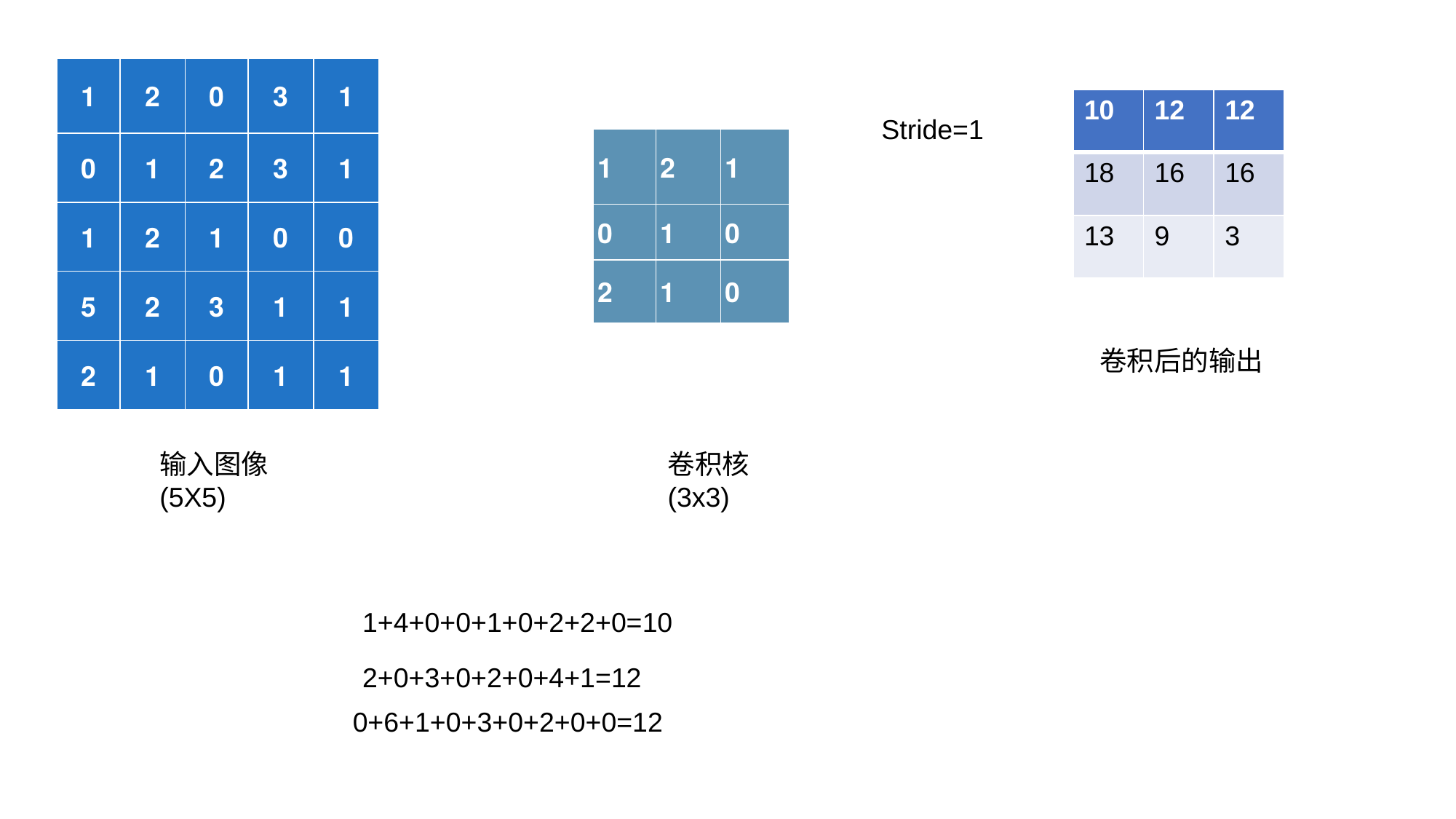

| 1 | 2 | 0 | 3 | 1 |
| --- | --- | --- | --- | --- |
| 0 | 1 | 2 | 3 | 1 |
| 1 | 2 | 1 | 0 | 0 |
| 5 | 2 | 3 | 1 | 1 |
| 2 | 1 | 0 | 1 | 1 |
| 10 | 12 | 12 |
| --- | --- | --- |
| 18 | 16 | 16 |
| 13 | 9 | 3 |
Stride=1
| 1 | 2 | 1 |
| --- | --- | --- |
| 0 | 1 | 0 |
| 2 | 1 | 0 |
卷积后的输出
输入图像(5X5)
卷积核(3x3)
1+4+0+0+1+0+2+2+0=10
2+0+3+0+2+0+4+1=12
0+6+1+0+3+0+2+0+0=12